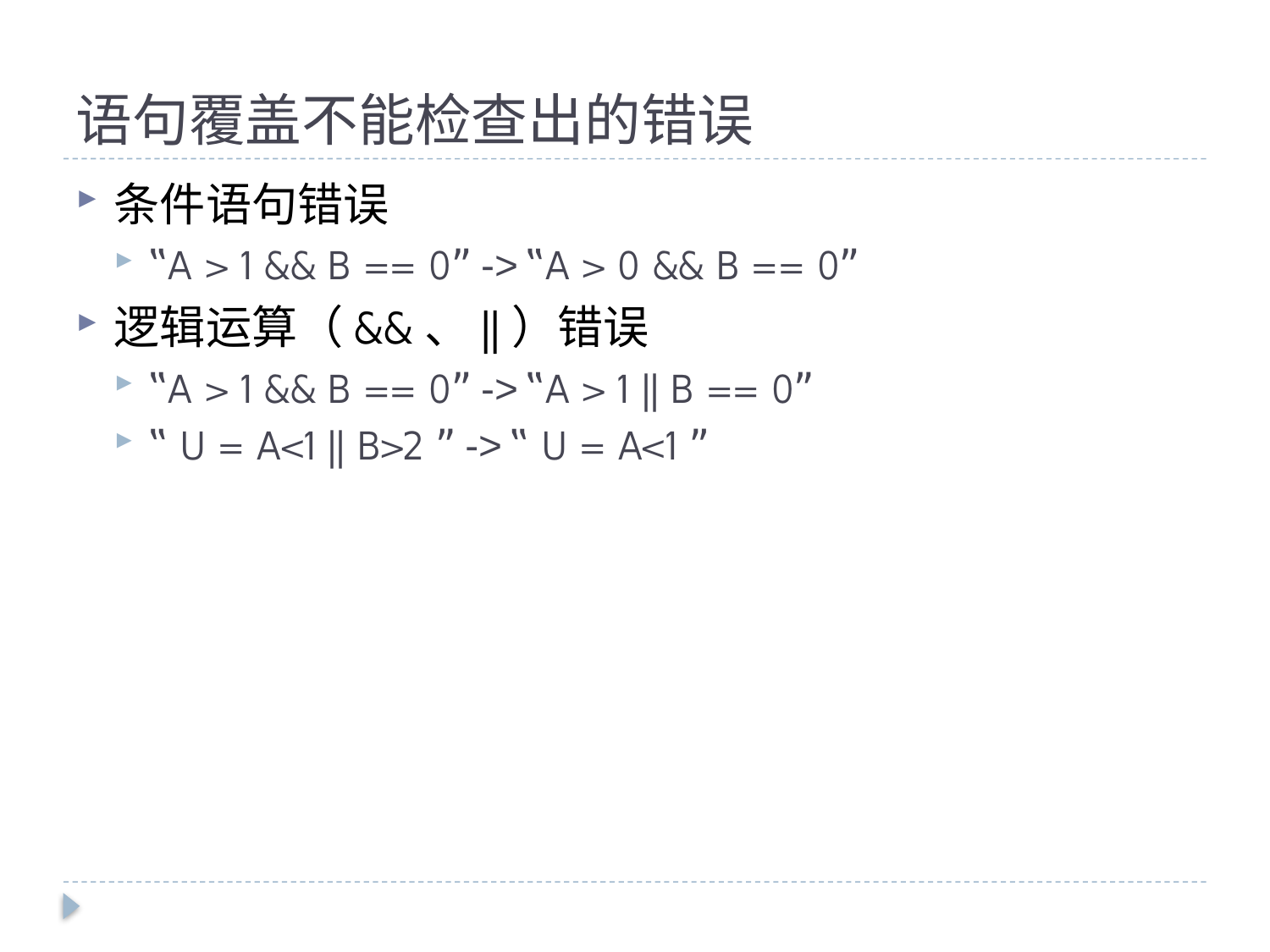

# 语句覆盖不能检查出的错误
条件语句错误
“A > 1 && B == 0” -> “A > 0 && B == 0”
逻辑运算（&&、||）错误
“A > 1 && B == 0” -> “A > 1 || B == 0”
“ U = A<1 || B>2 ” -> “ U = A<1 ”